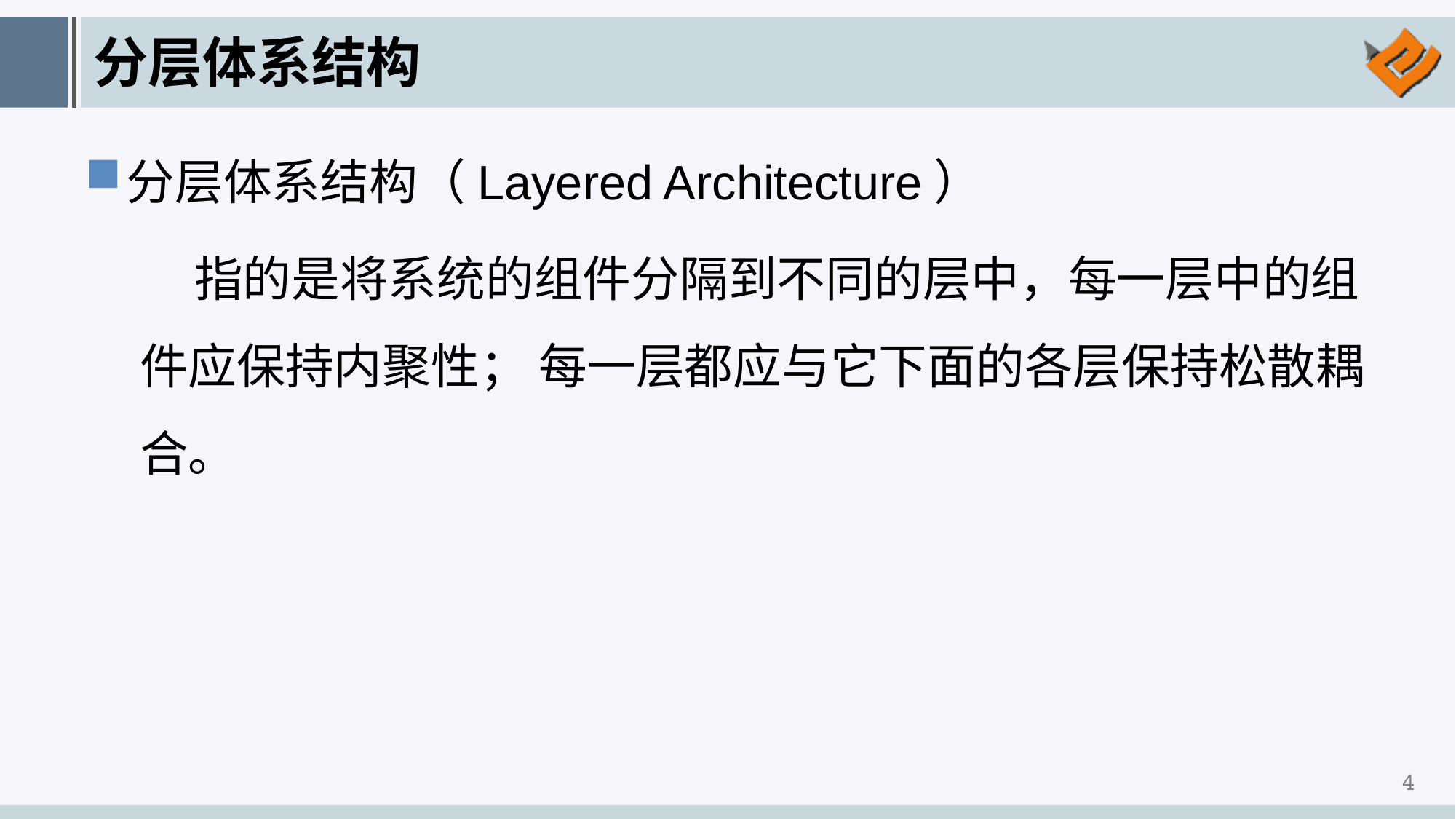

# 分层体系结构
分层体系结构（Layered Architecture）
指的是将系统的组件分隔到不同的层中，每一层中的组件应保持内聚性； 每一层都应与它下面的各层保持松散耦合。